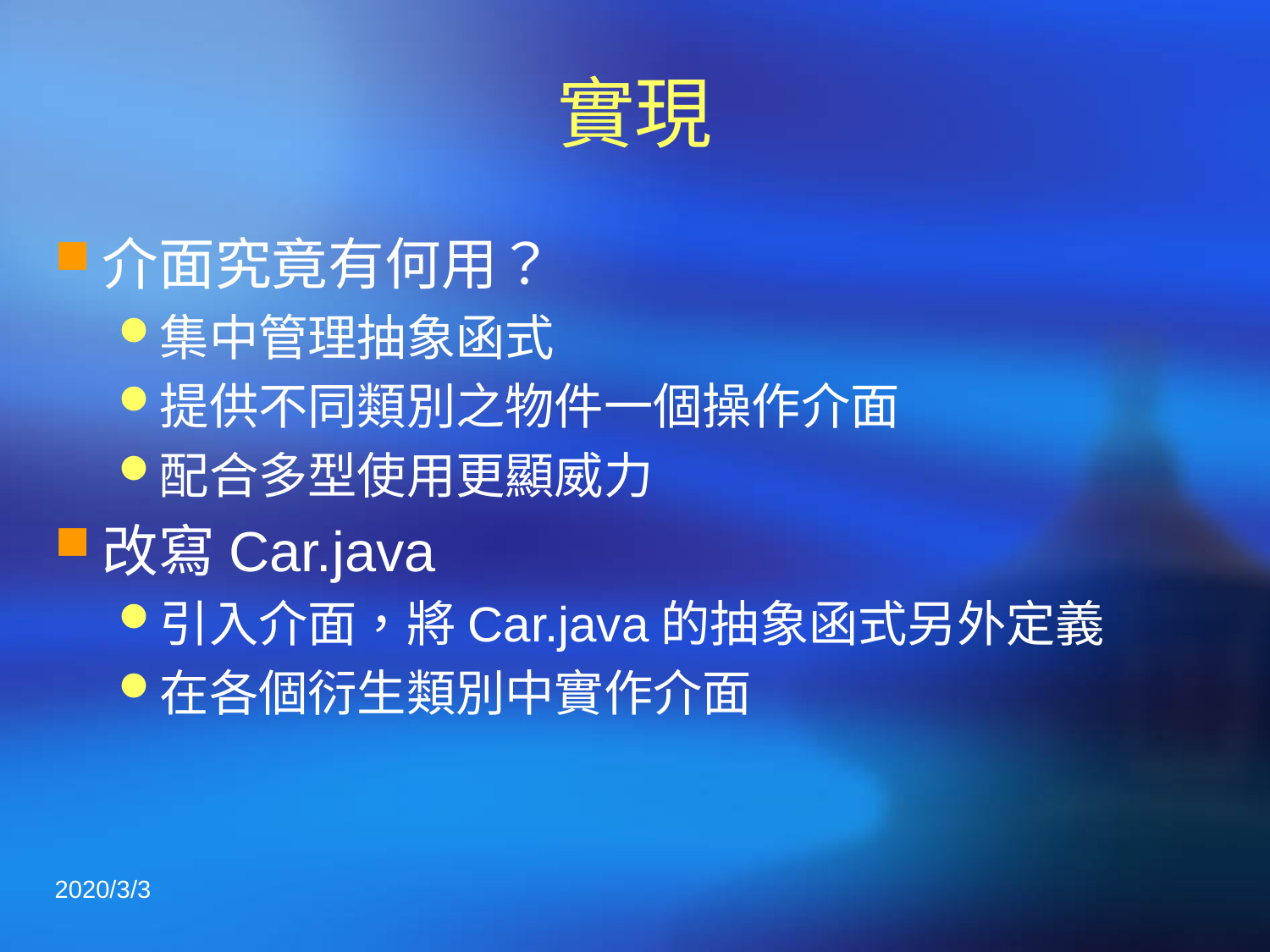

# 實現
介面究竟有何用？
集中管理抽象函式
提供不同類別之物件一個操作介面
配合多型使用更顯威力
改寫Car.java
引入介面，將Car.java的抽象函式另外定義
在各個衍生類別中實作介面
2020/3/3